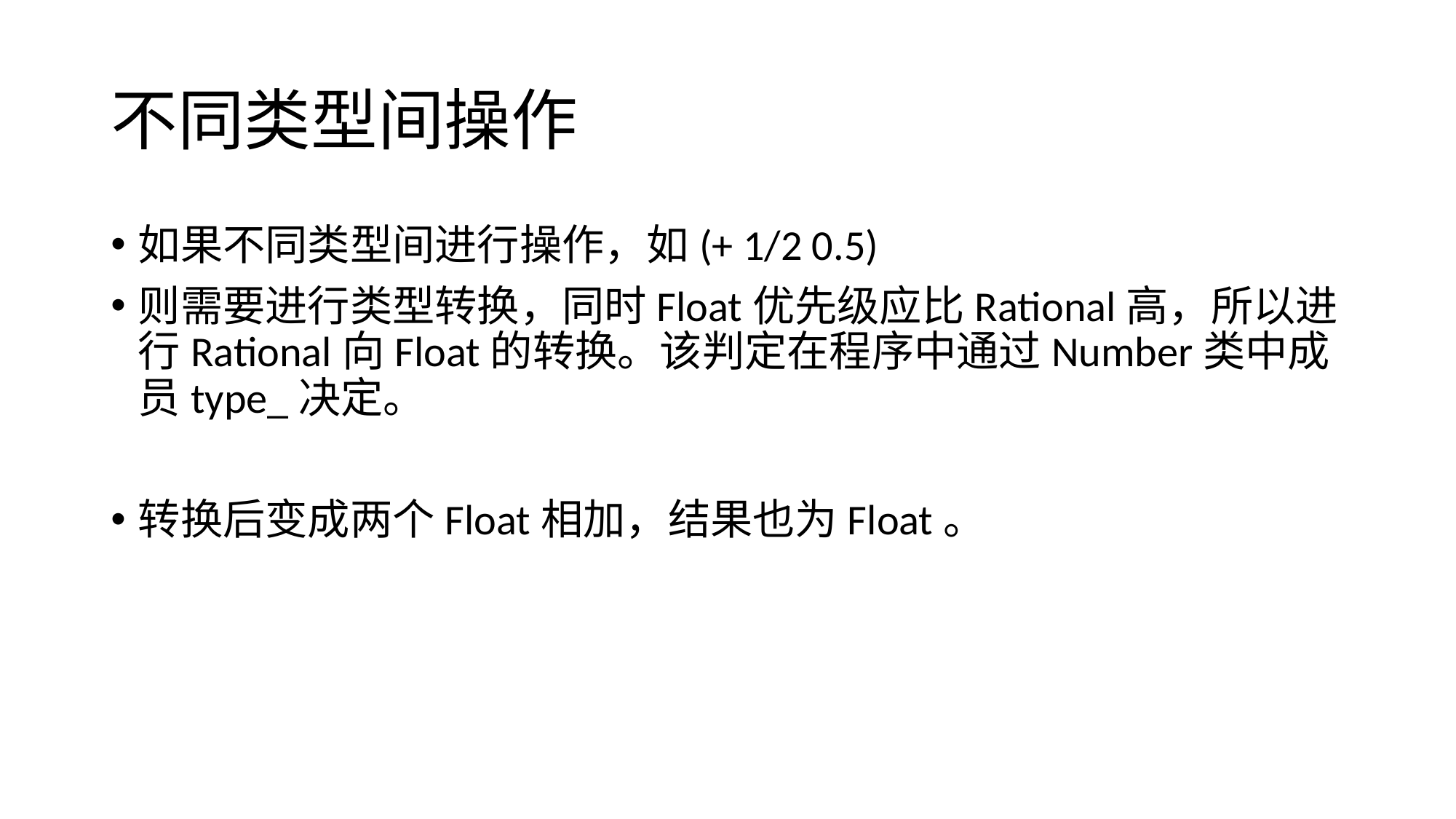

# 不同类型间操作
如果不同类型间进行操作，如(+ 1/2 0.5)
则需要进行类型转换，同时Float优先级应比Rational高，所以进行Rational向Float的转换。该判定在程序中通过Number类中成员type_决定。

转换后变成两个Float相加，结果也为Float。